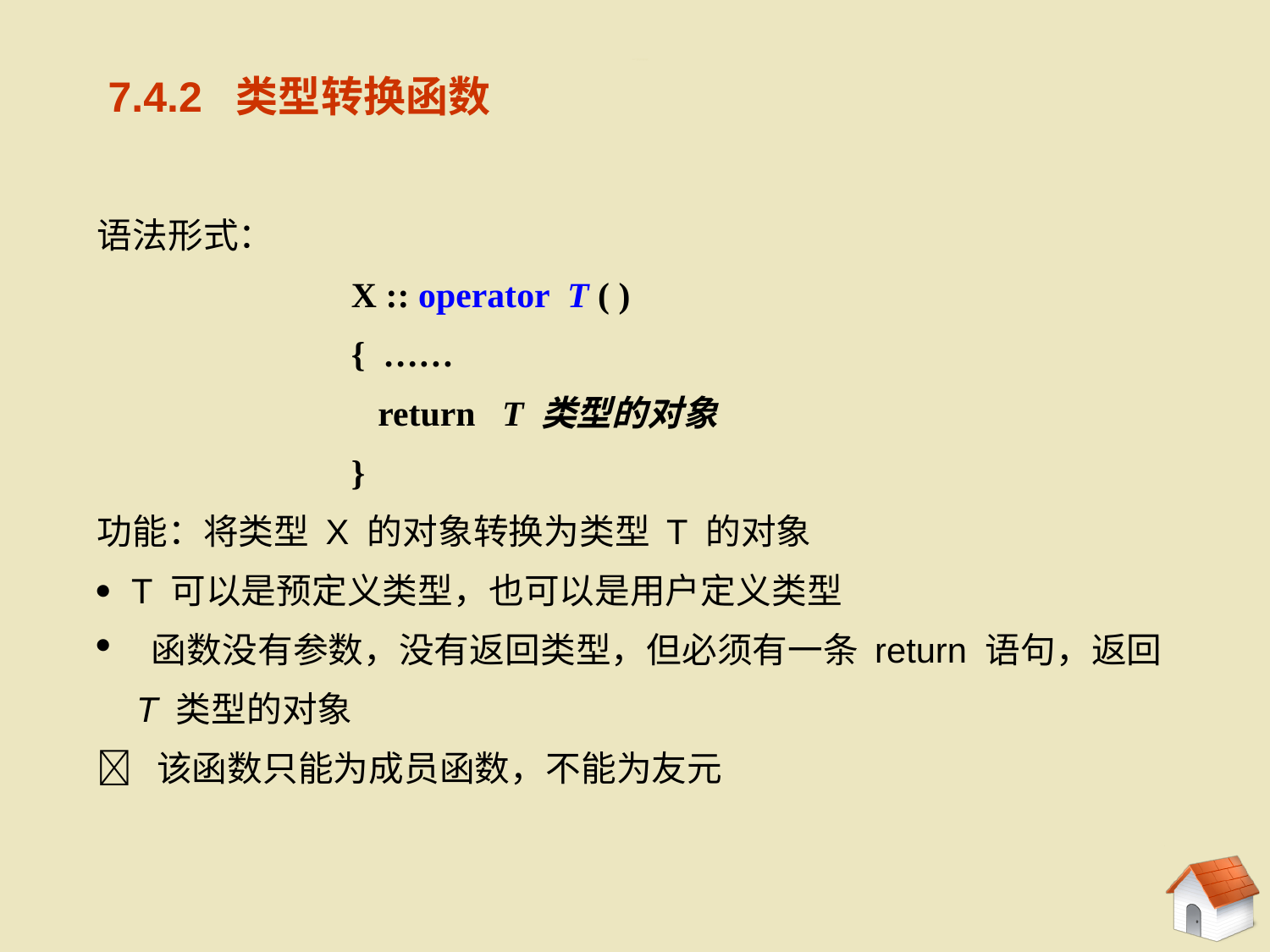

7.4.2  类型转换函数
7.4.2  类类型转换函数
语法形式：
		X :: operator  T ( )
		{  ……
	  	   return   T 类型的对象
		}
功能：将类型 X 的对象转换为类型 T 的对象
•  T 可以是预定义类型，也可以是用户定义类型
  函数没有参数，没有返回类型，但必须有一条 return 语句，返回
    T 类型的对象
•  该函数只能为成员函数，不能为友元